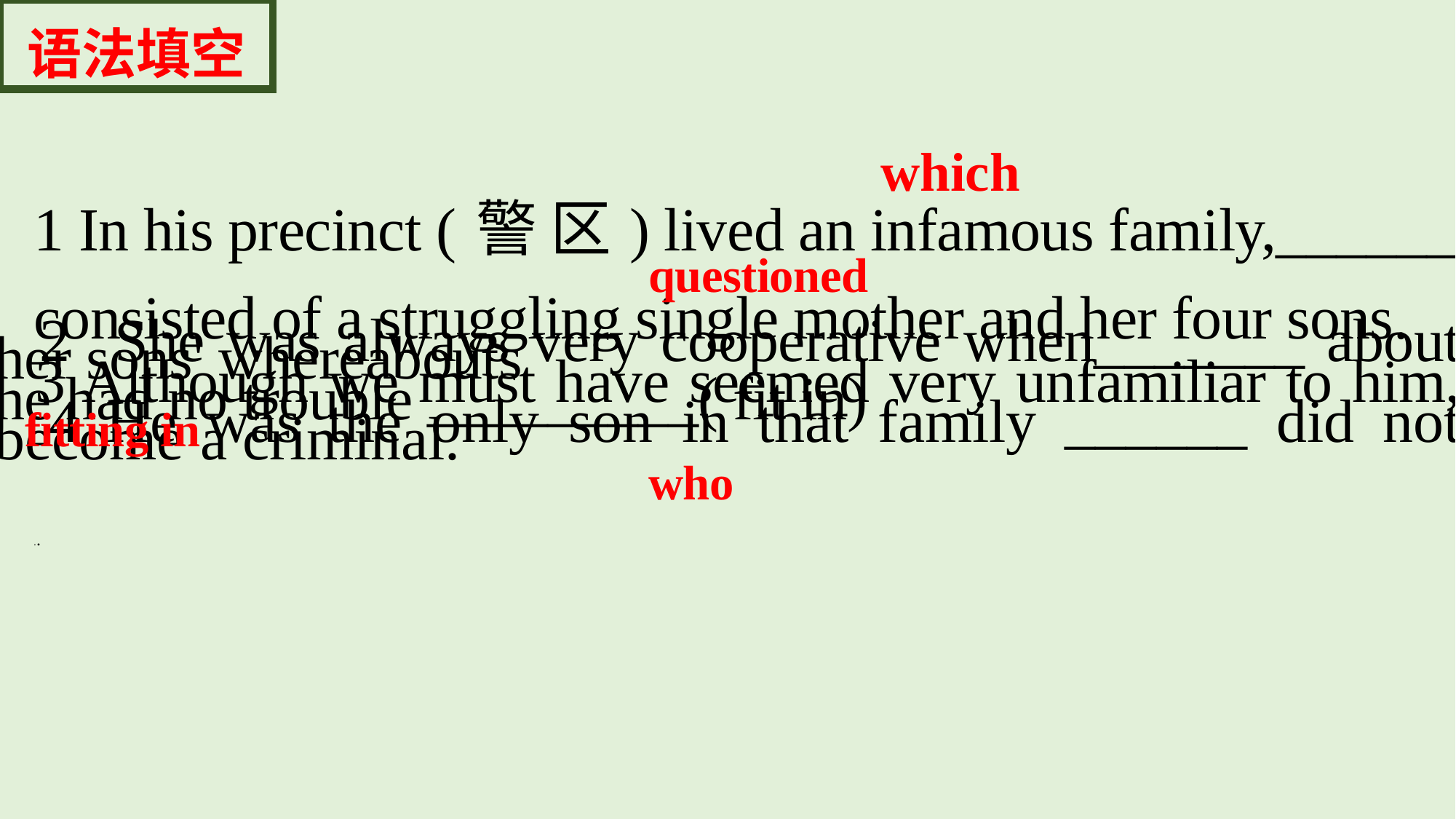

语法填空
which
1 In his precinct ( 警 区 ) lived an infamous family,______ consisted of a struggling single mother and her four sons.
  2  She was always very cooperative when_______ about her sons' whereabouts
  3 Although we must have seemed very unfamiliar to him, he had no trouble _________( fit in)
  4 He was the only son in that family ______ did not become a criminal.

..
questioned
fitting in
who